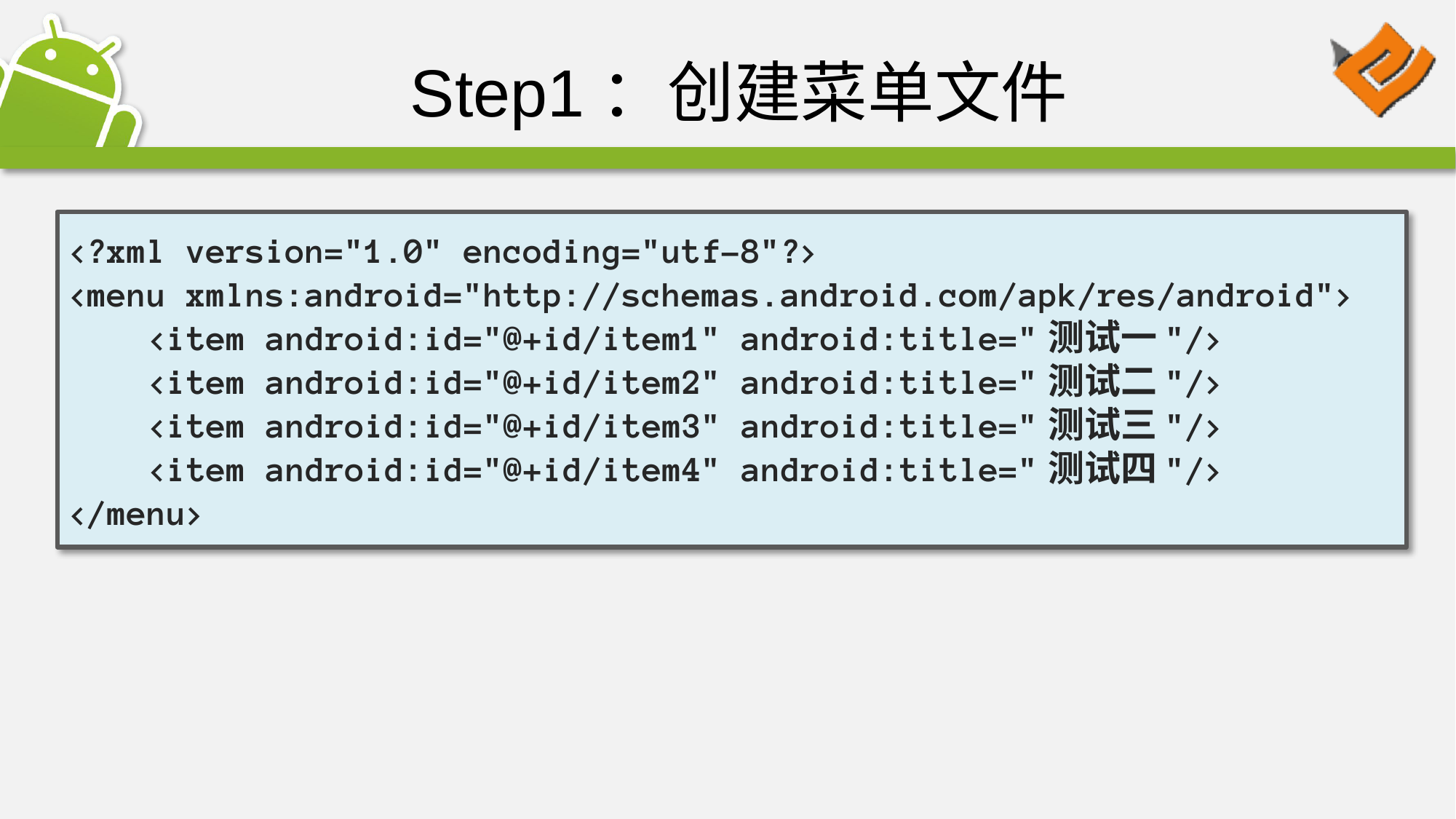

# Step1：创建菜单文件
<?xml version="1.0" encoding="utf-8"?>
<menu xmlns:android="http://schemas.android.com/apk/res/android">
    <item android:id="@+id/item1" android:title="测试一"/>
    <item android:id="@+id/item2" android:title="测试二"/>
    <item android:id="@+id/item3" android:title="测试三"/>
    <item android:id="@+id/item4" android:title="测试四"/>
</menu>